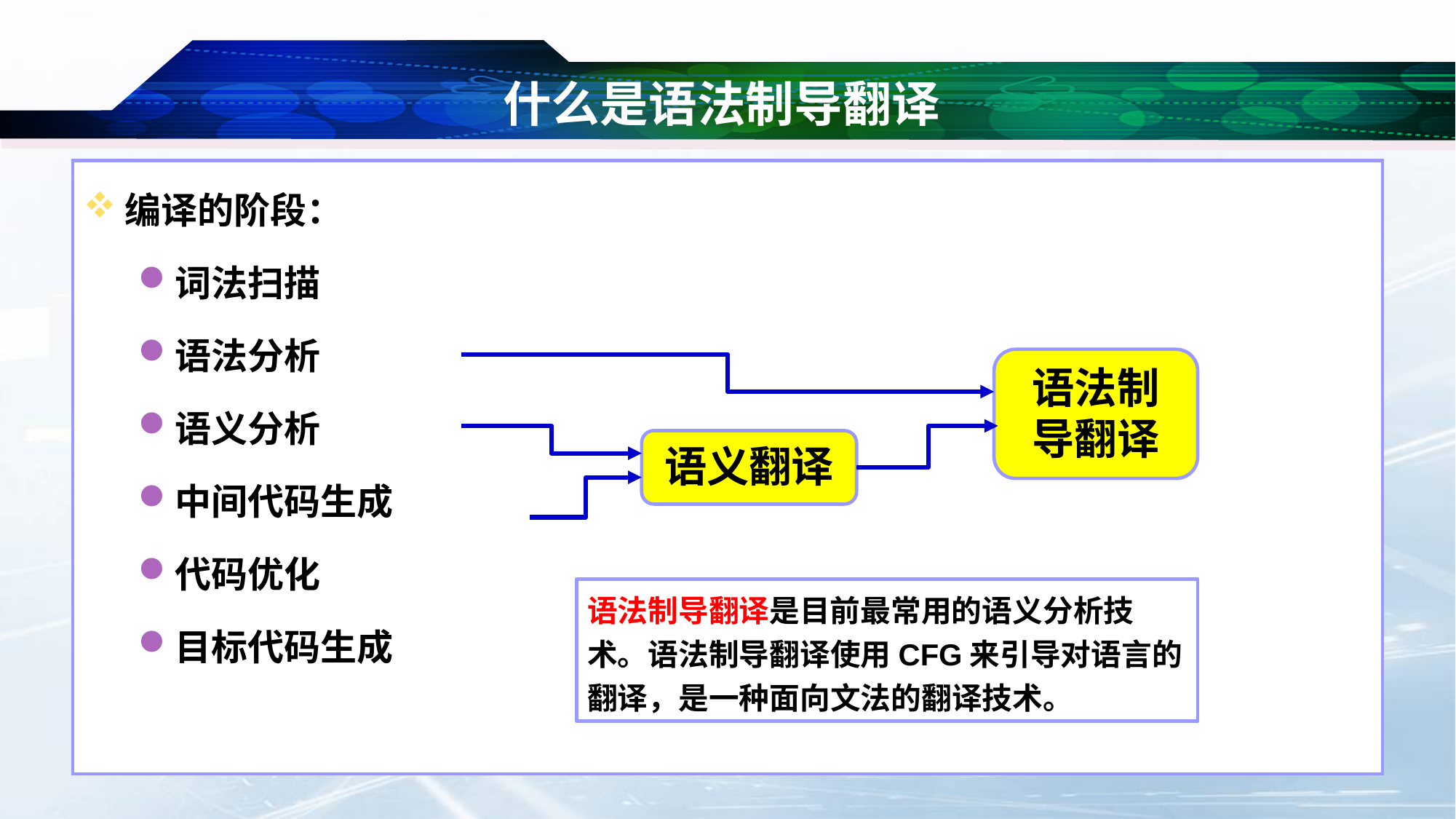

# 什么是语法制导翻译
编译的阶段：
词法扫描
语法分析
语义分析
中间代码生成
代码优化
目标代码生成
语法制导翻译
语义翻译
语法制导翻译是目前最常用的语义分析技术。语法制导翻译使用CFG来引导对语言的翻译，是一种面向文法的翻译技术。